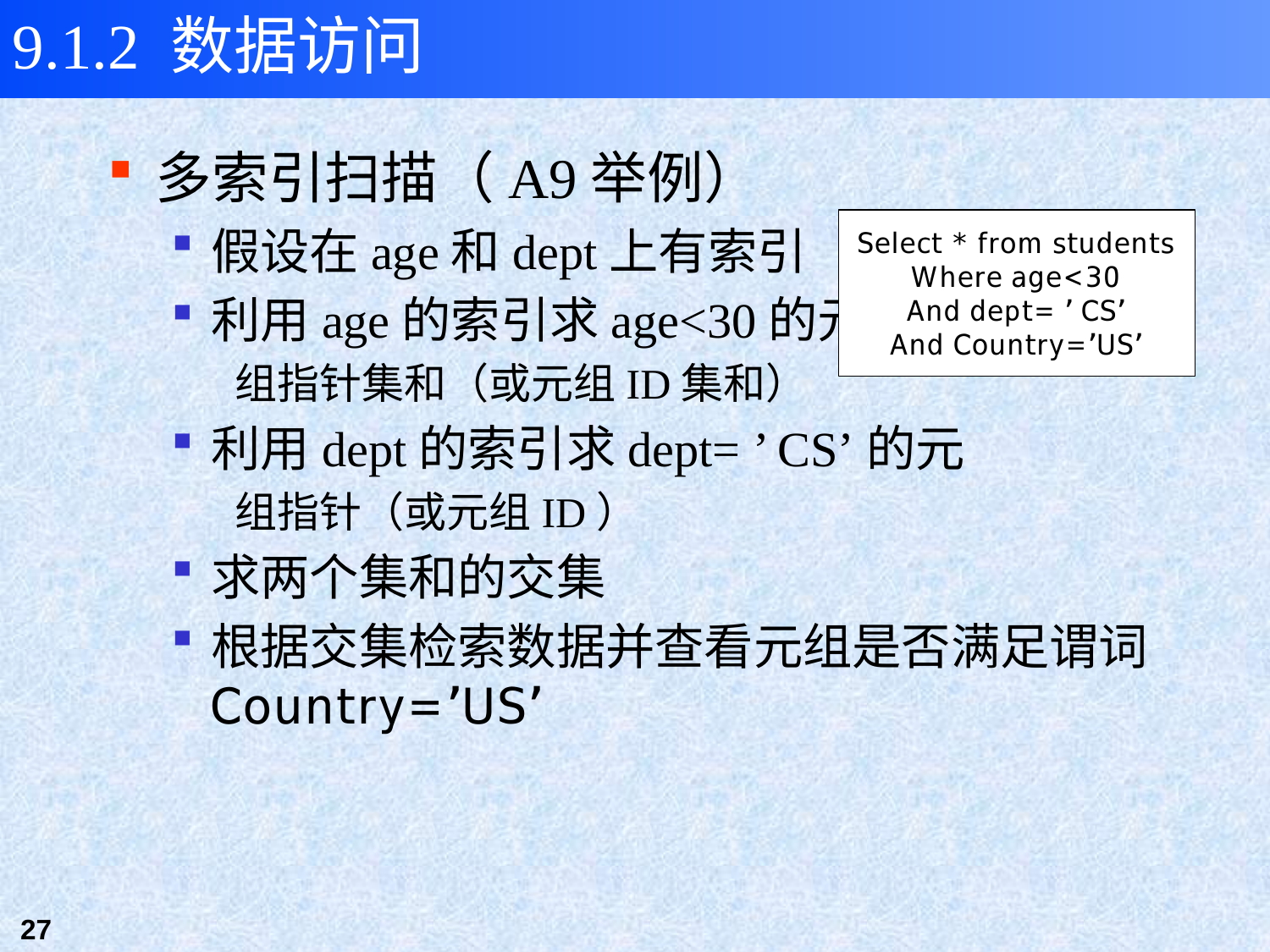

9.1.2 数据访问

多索引扫描（A9举例）
假设在age和dept上有索引
利用age的索引求age<30的元
组指针集和（或元组ID集和）
利用dept的索引求dept= ’ CS’的元
组指针（或元组ID）
求两个集和的交集
根据交集检索数据并查看元组是否满足谓词Country=’US’

Select * from students
Where age<30
And dept= ’ CS’
And Country=’US’